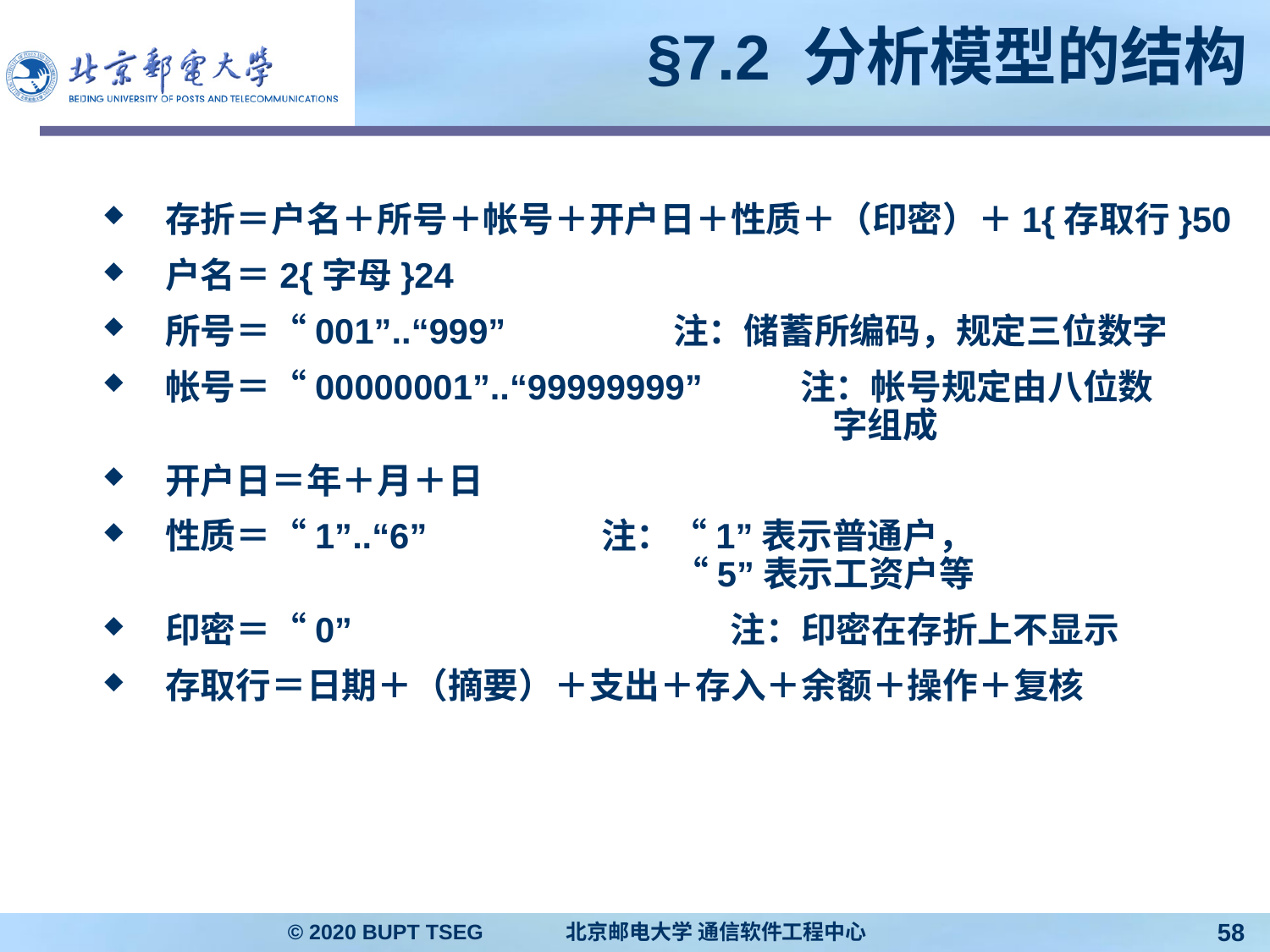

# §7.2 分析模型的结构
存折＝户名＋所号＋帐号＋开户日＋性质＋（印密）＋1{存取行}50
户名＝2{字母}24
所号＝“001”..“999”  	       	注：储蓄所编码，规定三位数字
帐号＝“00000001”..“99999999”  	注：帐号规定由八位数						    字组成
开户日＝年＋月＋日
性质＝“1”..“6”                 注：“1”表示普通户，						“5”表示工资户等
印密＝“0”   			     注：印密在存折上不显示
存取行＝日期＋（摘要）＋支出＋存入＋余额＋操作＋复核
© 2020 BUPT TSEG             北京邮电大学 通信软件工程中心